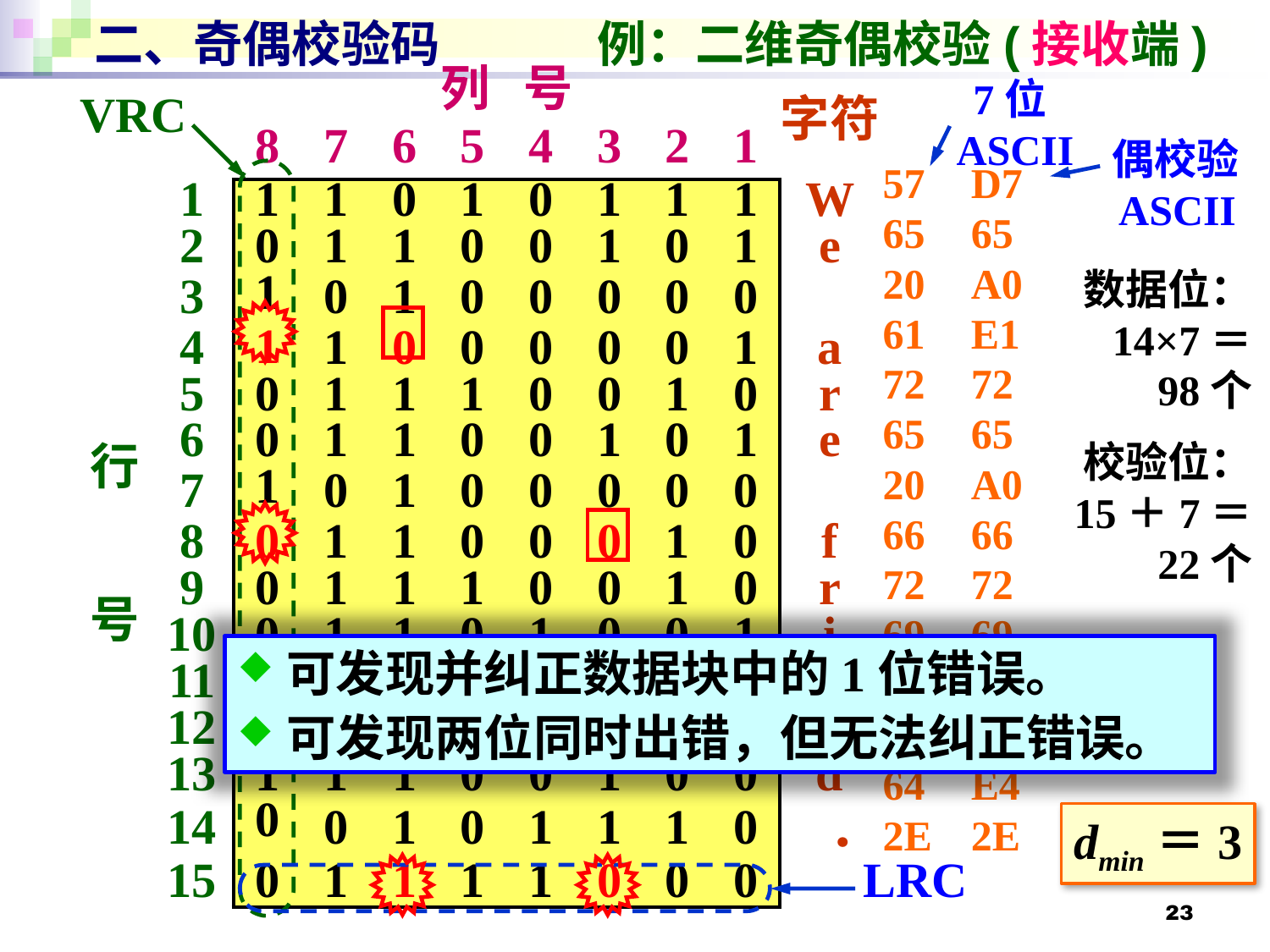

# 二、奇偶校验码              例：二维奇偶校验(接收端)
| VRC |  | 列 号 |  |  |  |  |  |  |  | 字符 |  |
| --- | --- | --- | --- | --- | --- | --- | --- | --- | --- | --- | --- |
|  |  | 8 | 7 | 6 | 5 | 4 | 3 | 2 | 1 |  |  |
| 行 号 | 1 | 1 | 1 | 0 | 1 | 0 | 1 | 1 | 1 | W |  |
|  | 2 | 0 | 1 | 1 | 0 | 0 | 1 | 0 | 1 | e |  |
|  | 3 | 1 | 0 | 1 | 0 | 0 | 0 | 0 | 0 |  |  |
|  | 4 | 1 | 1 | 0 | 0 | 0 | 0 | 0 | 1 | a |  |
|  | 5 | 0 | 1 | 1 | 1 | 0 | 0 | 1 | 0 | r |  |
|  | 6 | 0 | 1 | 1 | 0 | 0 | 1 | 0 | 1 | e |  |
|  | 7 | 1 | 0 | 1 | 0 | 0 | 0 | 0 | 0 |  |  |
|  | 8 | 0 | 1 | 1 | 0 | 0 | 0 | 1 | 0 | f |  |
|  | 9 | 0 | 1 | 1 | 1 | 0 | 0 | 1 | 0 | r |  |
|  | 10 | 0 | 1 | 1 | 0 | 1 | 0 | 0 | 1 | i |  |
|  | 11 | 0 | 1 | 1 | 0 | 0 | 1 | 0 | 1 | e |  |
|  | 12 | 1 | 1 | 1 | 0 | 1 | 1 | 1 | 0 | n |  |
|  | 13 | 1 | 1 | 1 | 0 | 0 | 1 | 0 | 0 | d |  |
|  | 14 | 0 | 0 | 1 | 0 | 1 | 1 | 1 | 0 | ． |  |
|  | 15 | 0 | 1 | 1 | 1 | 1 | 0 | 0 | 0 | LRC |  |
7位ASCII

偶校验ASCII

| 57 | D7 |
| --- | --- |
| 65 | 65 |
| 20 | A0 |
| 61 | E1 |
| 72 | 72 |
| 65 | 65 |
| 20 | A0 |
| 66 | 66 |
| 72 | 72 |
| 69 | 69 |
| 65 | 65 |
| 6E | EE |
| 64 | E4 |
| 2E | 2E |

数据位：
14×7＝
98个
校验位：
15＋7＝
22个

可发现并纠正数据块中的1位错误。
可发现两位同时出错，但无法纠正错误。
dmin＝3

23